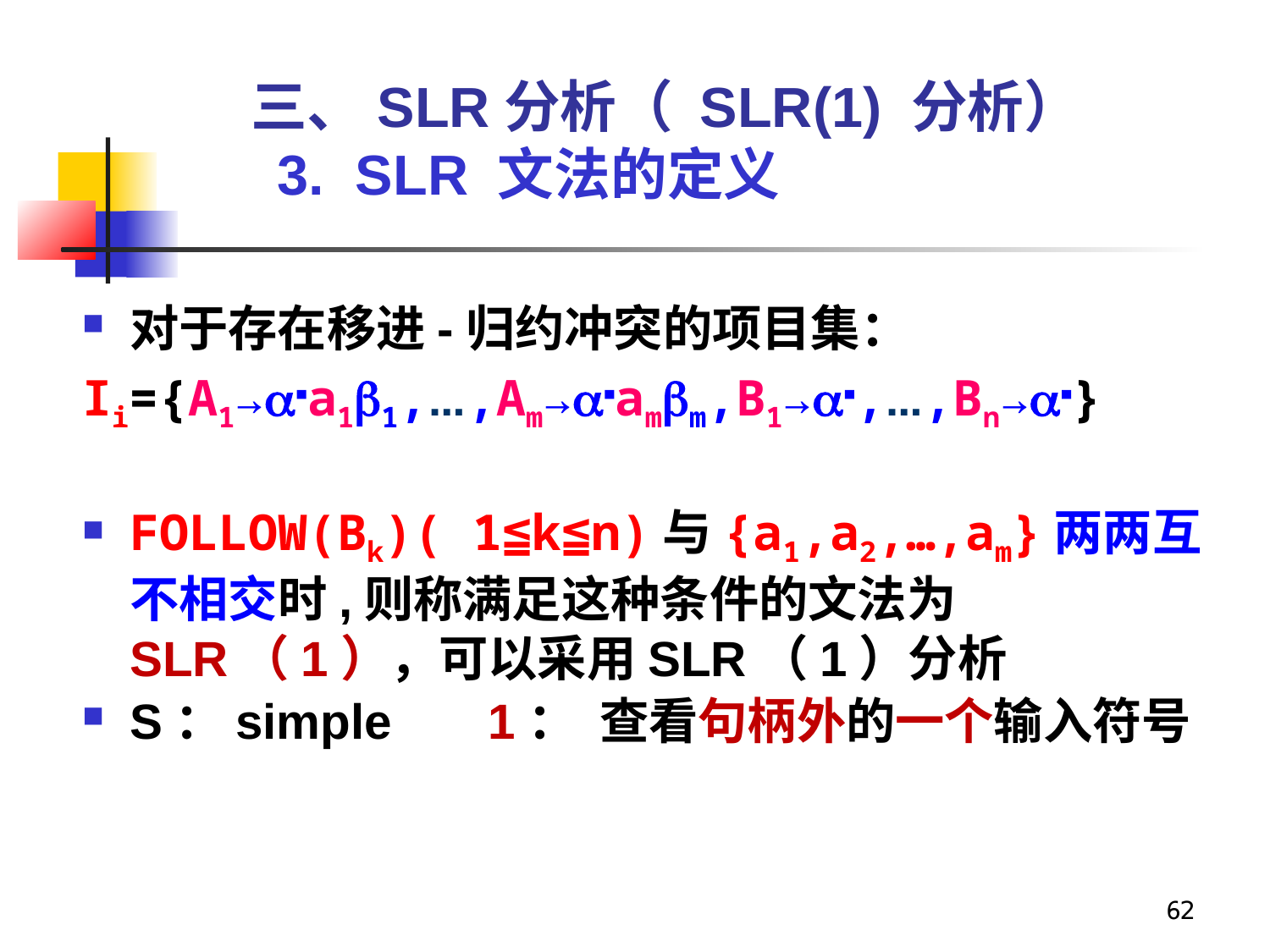

三、SLR分析（ SLR(1) 分析）
 3.  SLR 文法的定义
对于存在移进-归约冲突的项目集：
Ii={A1→α·a1β1,…,Am→α·amβm,B1→α·,…,Bn→α·}

FOLLOW(Bk)( 1≦k≦n)与{a1,a2,…,am}两两互不相交时,则称满足这种条件的文法为SLR（1），可以采用SLR（1）分析
S：simple       1：  查看句柄外的一个输入符号
62